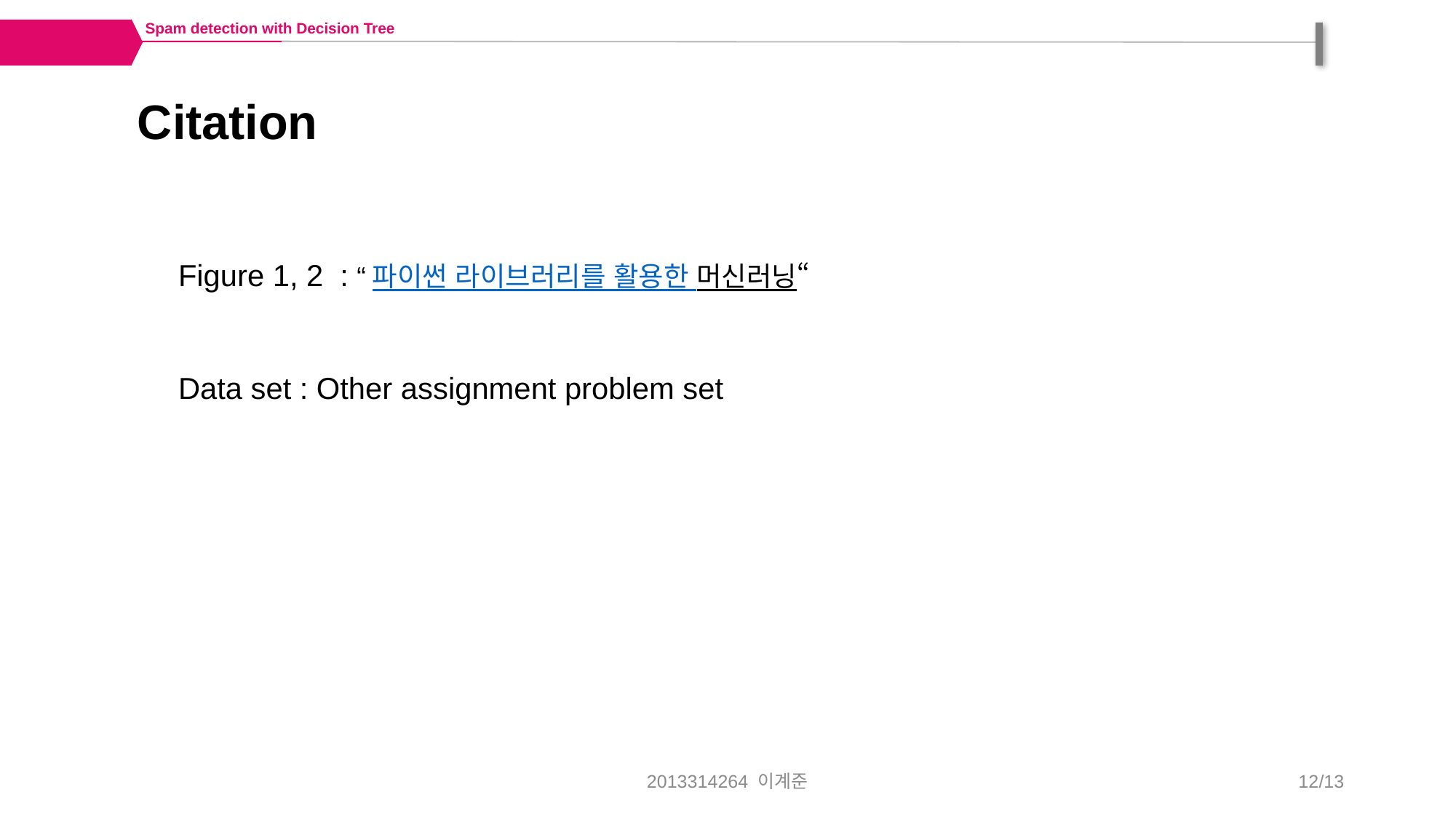

Spam detection with Decision Tree

DBP

Citation

Figure 1, 2  : “파이썬 라이브러리를 활용한 머신러닝“

Data set : Other assignment problem set
2013314264 이계준
12/13